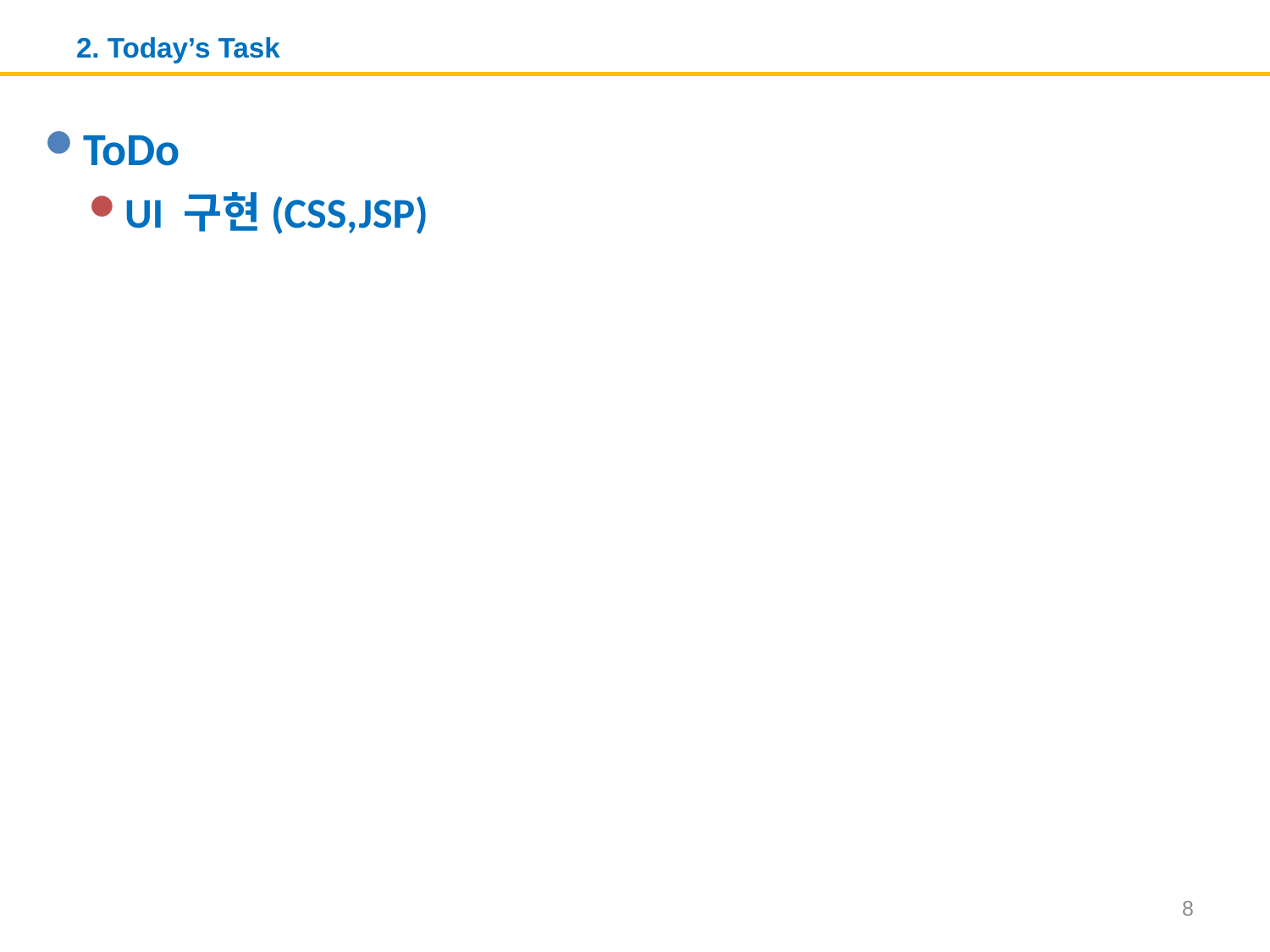

# 2. Today’s Task
ToDo
UI 구현(CSS,JSP)

8